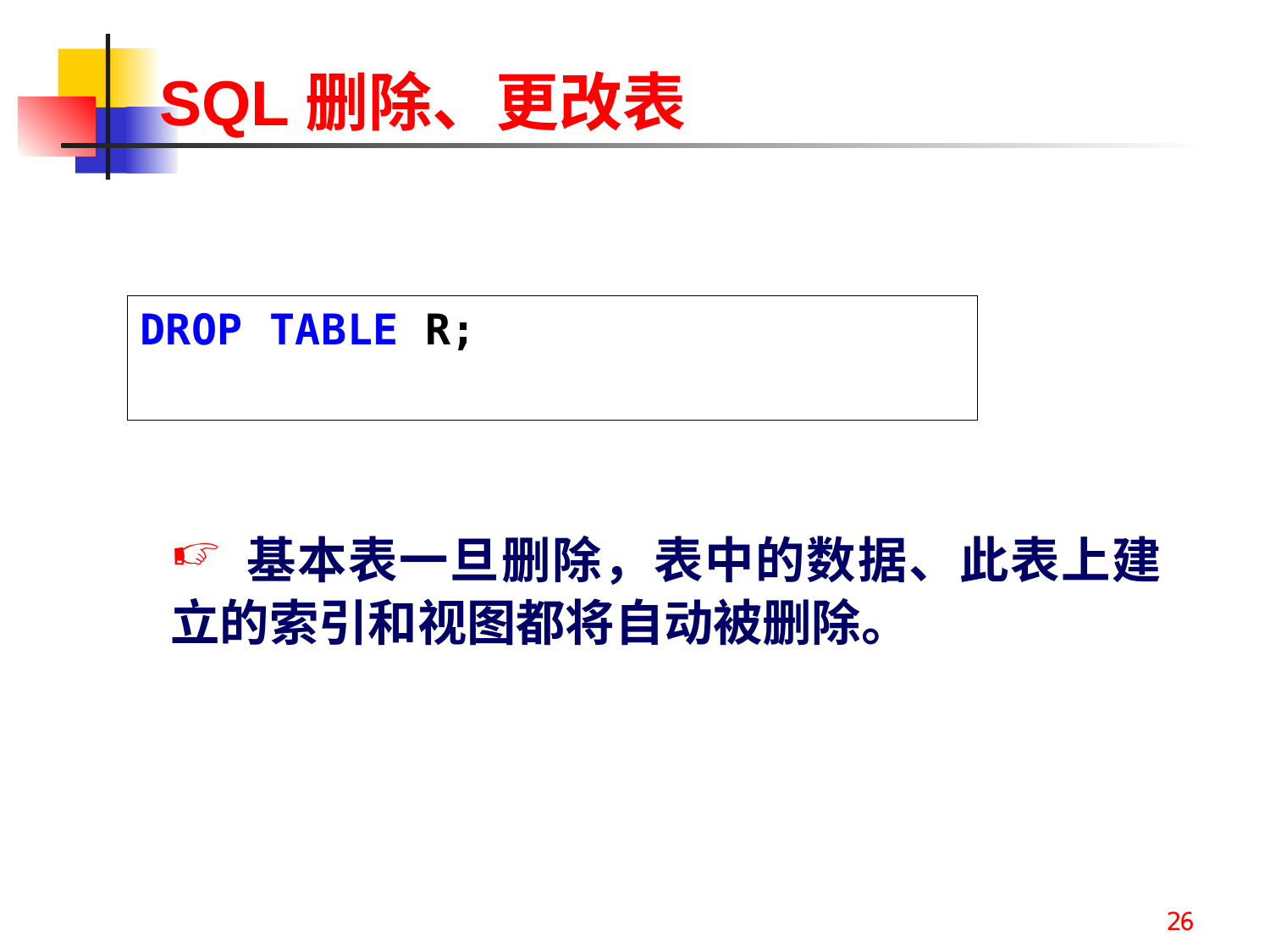

SQL删除、更改表
DROP TABLE R;

 基本表一旦删除，表中的数据、此表上建立的索引和视图都将自动被删除。
26